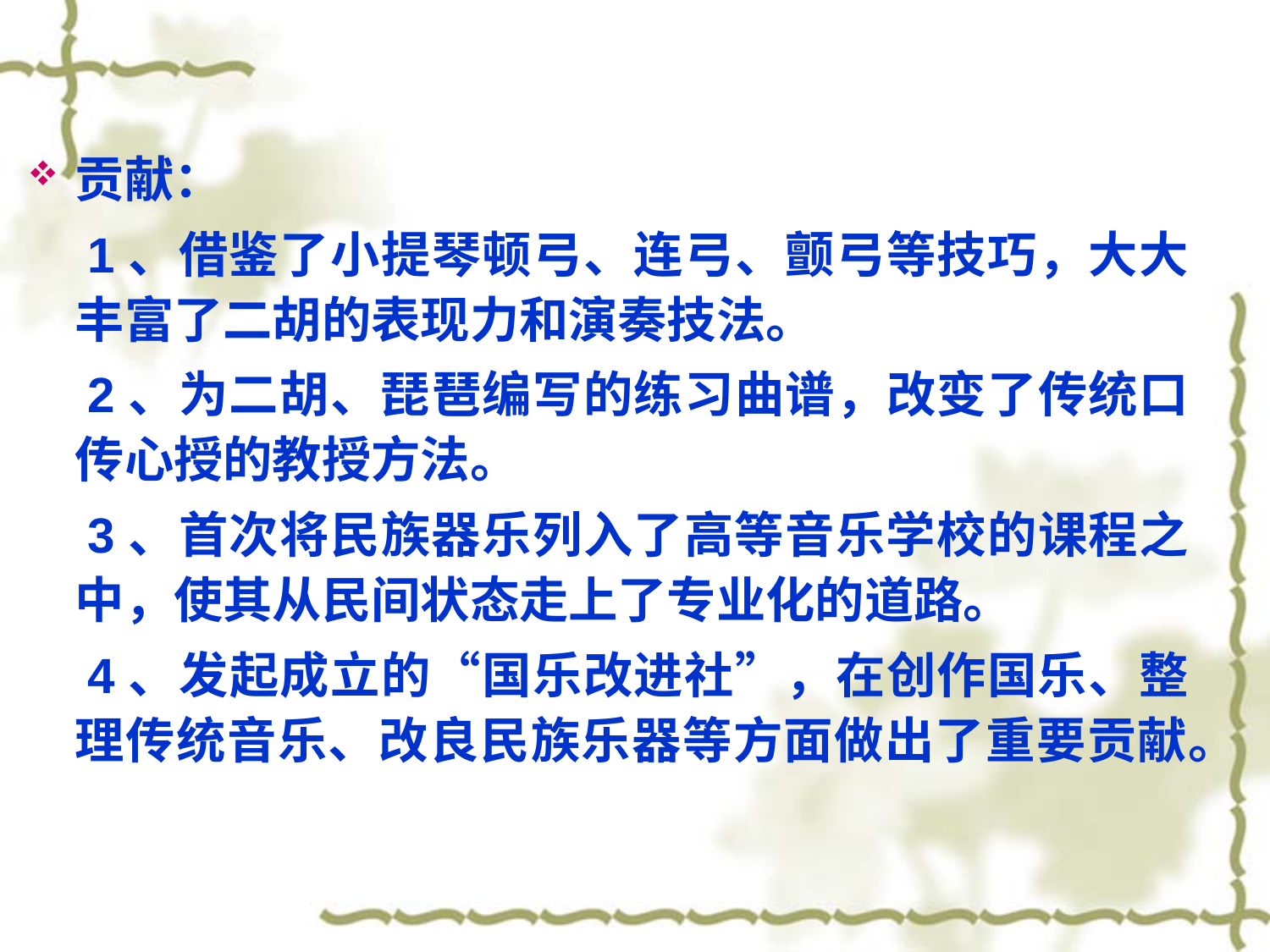

# 贡献：
    1、借鉴了小提琴顿弓、连弓、颤弓等技巧，大大丰富了二胡的表现力和演奏技法。
    2、为二胡、琵琶编写的练习曲谱，改变了传统口传心授的教授方法。
    3、首次将民族器乐列入了高等音乐学校的课程之中，使其从民间状态走上了专业化的道路。
    4、发起成立的“国乐改进社”，在创作国乐、整理传统音乐、改良民族乐器等方面做出了重要贡献。